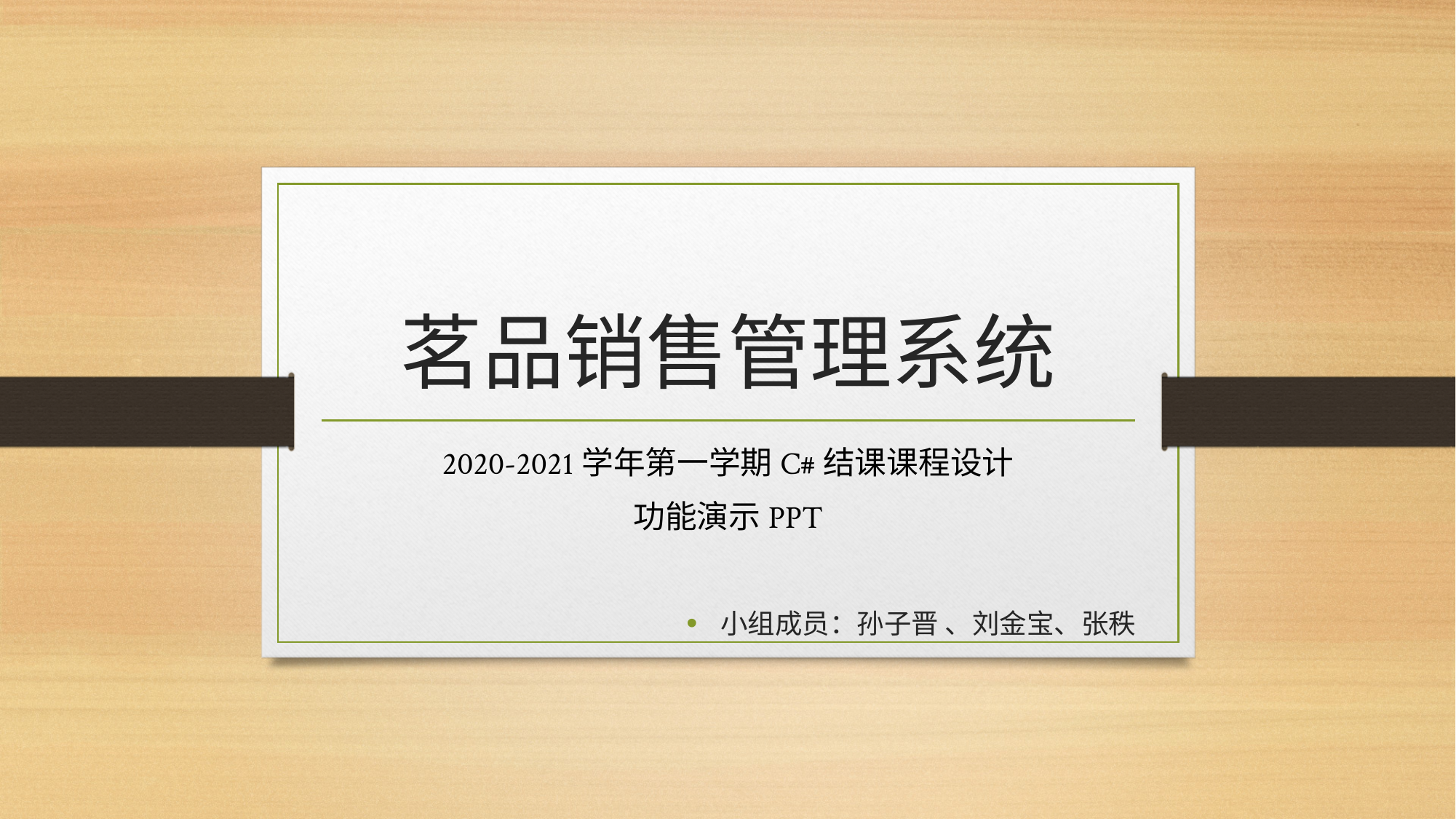

# 茗品销售管理系统
2020-2021学年第一学期C#结课课程设计
功能演示PPT
小组成员：孙子晋 、刘金宝、张秩